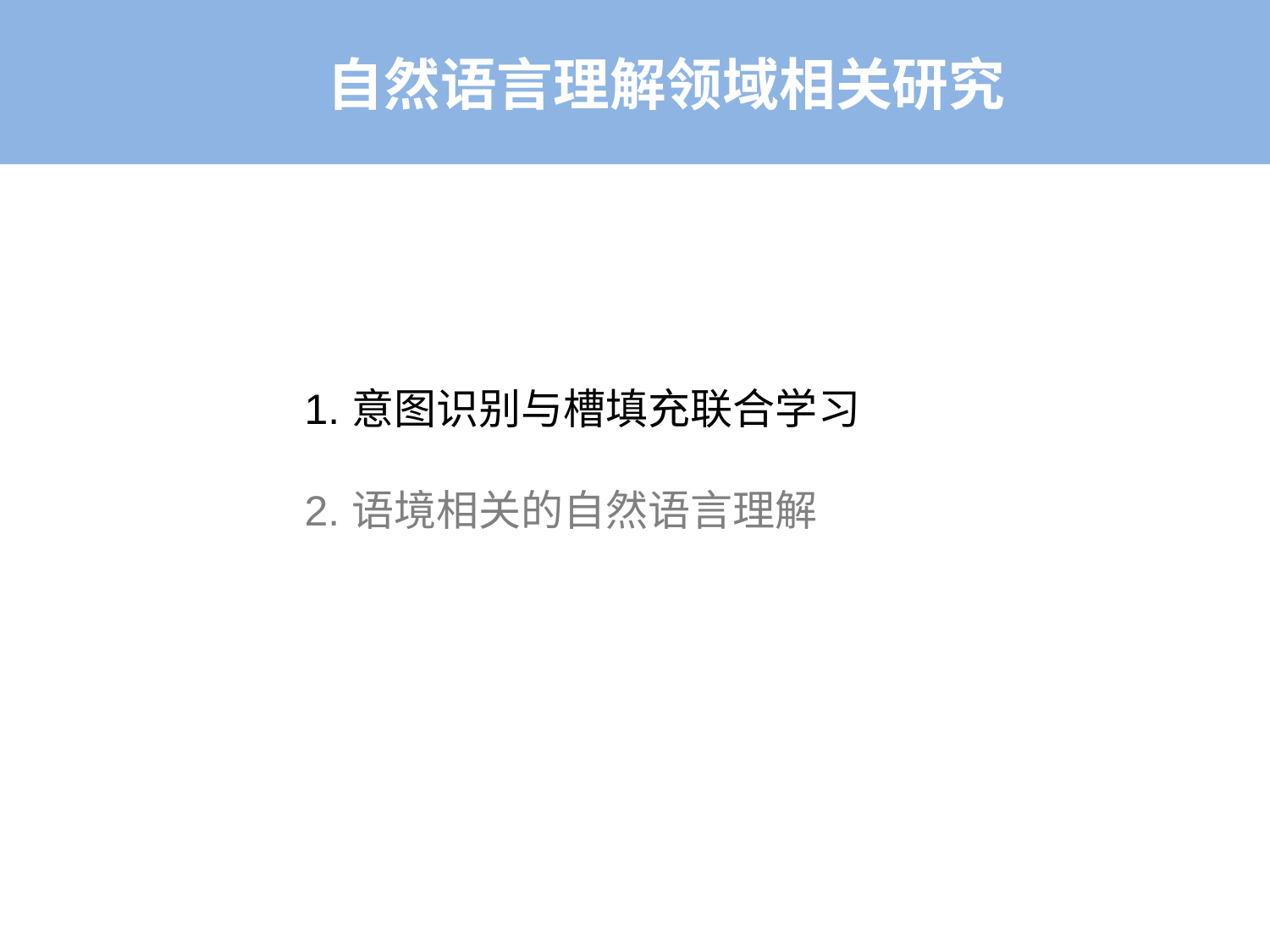

自然语言理解领域相关研究

意图识别与槽填充联合学习

语境相关的自然语言理解